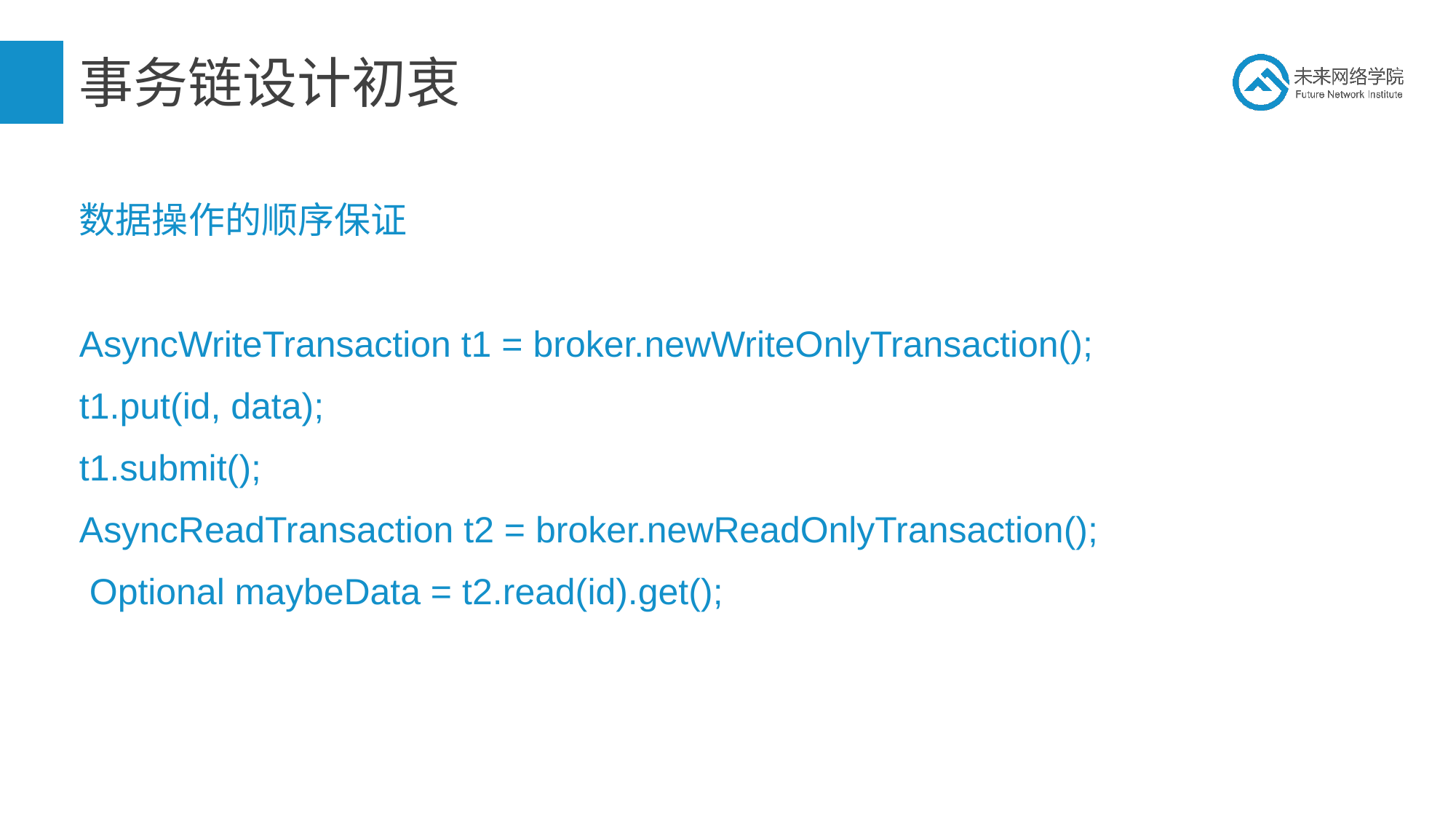

# 事务链设计初衷
数据操作的顺序保证

AsyncWriteTransaction t1 = broker.newWriteOnlyTransaction();
t1.put(id, data);
t1.submit();
AsyncReadTransaction t2 = broker.newReadOnlyTransaction();
 Optional maybeData = t2.read(id).get();